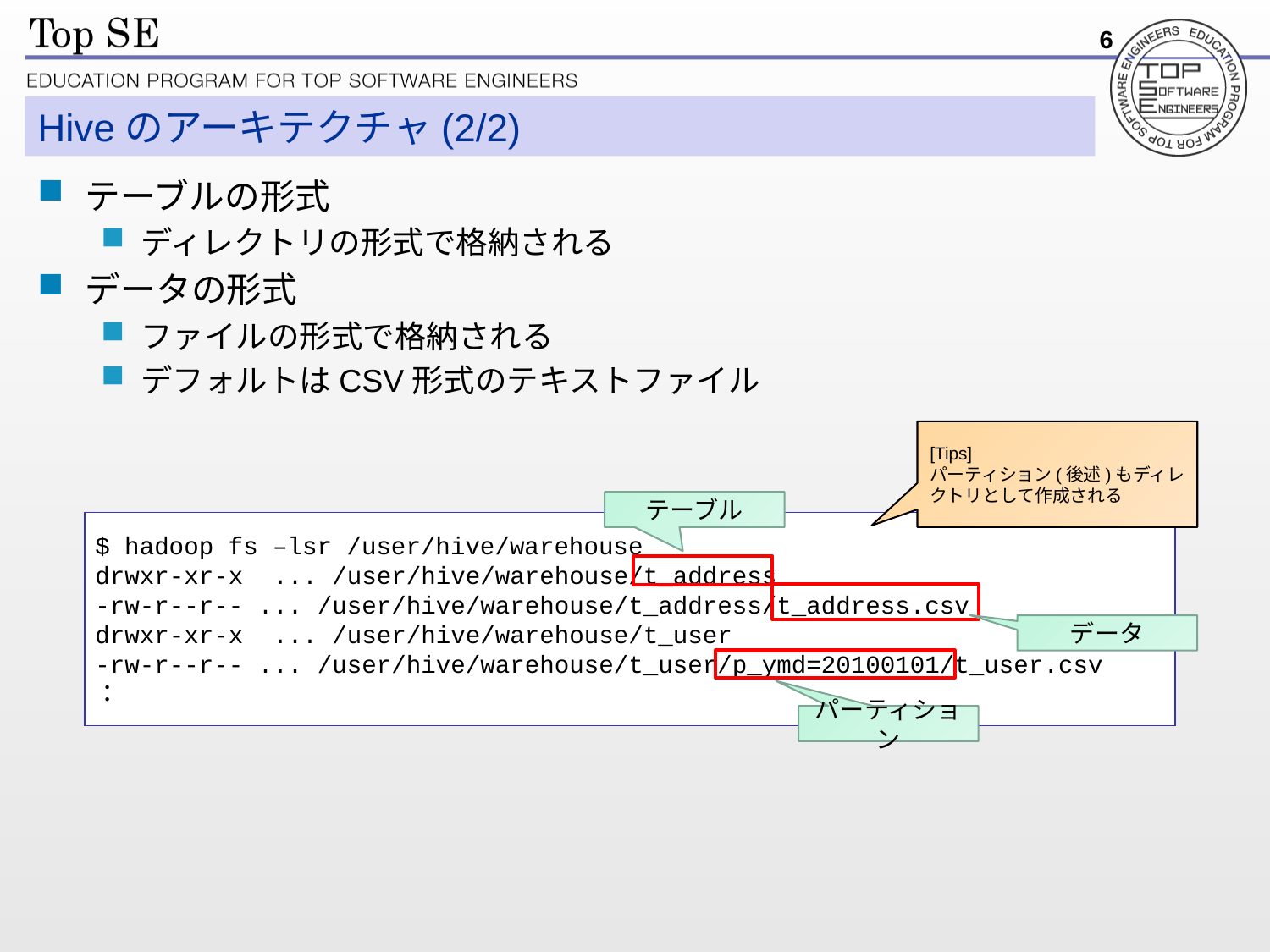

6
# Hiveのアーキテクチャ(2/2)
テーブルの形式
ディレクトリの形式で格納される
データの形式
ファイルの形式で格納される
デフォルトはCSV形式のテキストファイル
[Tips]
パーティション(後述)もディレクトリとして作成される
テーブル
$ hadoop fs –lsr /user/hive/warehouse
drwxr-xr-x  ... /user/hive/warehouse/t_address
-rw-r--r-- ... /user/hive/warehouse/t_address/t_address.csv
drwxr-xr-x  ... /user/hive/warehouse/t_user
-rw-r--r-- ... /user/hive/warehouse/t_user/p_ymd=20100101/t_user.csv
：

データ

パーティション